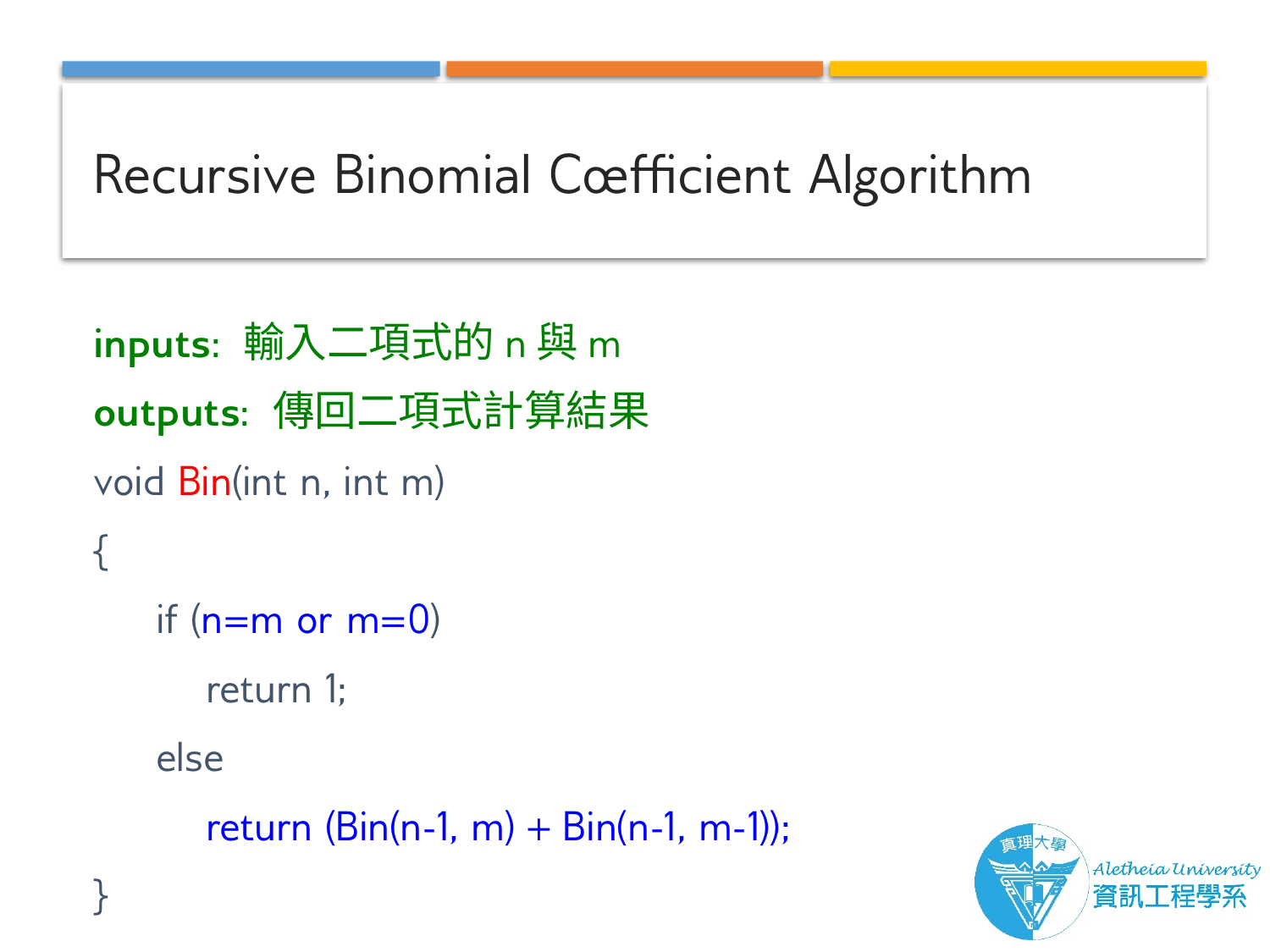

# Recursive Binomial Coefficient Algorithm
inputs: 輸入二項式的n與m
outputs: 傳回二項式計算結果
void Bin(int n, int m)
{
     if (n=m or m=0)
         return 1;
     else
         return (Bin(n-1, m) + Bin(n-1, m-1));
}